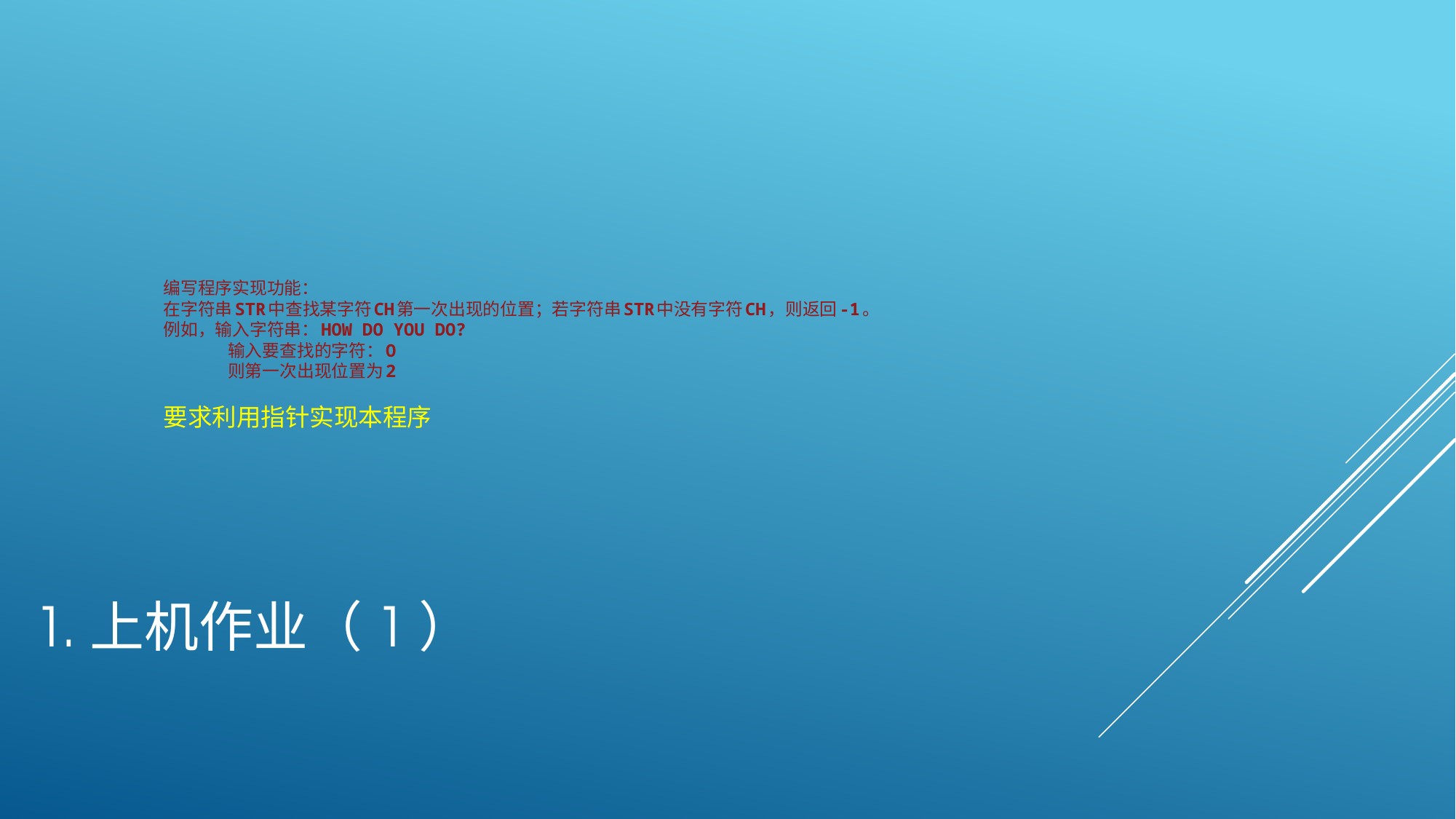

# 编写程序实现功能： 在字符串str中查找某字符ch第一次出现的位置；若字符串str中没有字符ch，则返回-1。 例如，输入字符串：How do you do? 输入要查找的字符：o 则第一次出现位置为2 要求利用指针实现本程序
1.上机作业（1）